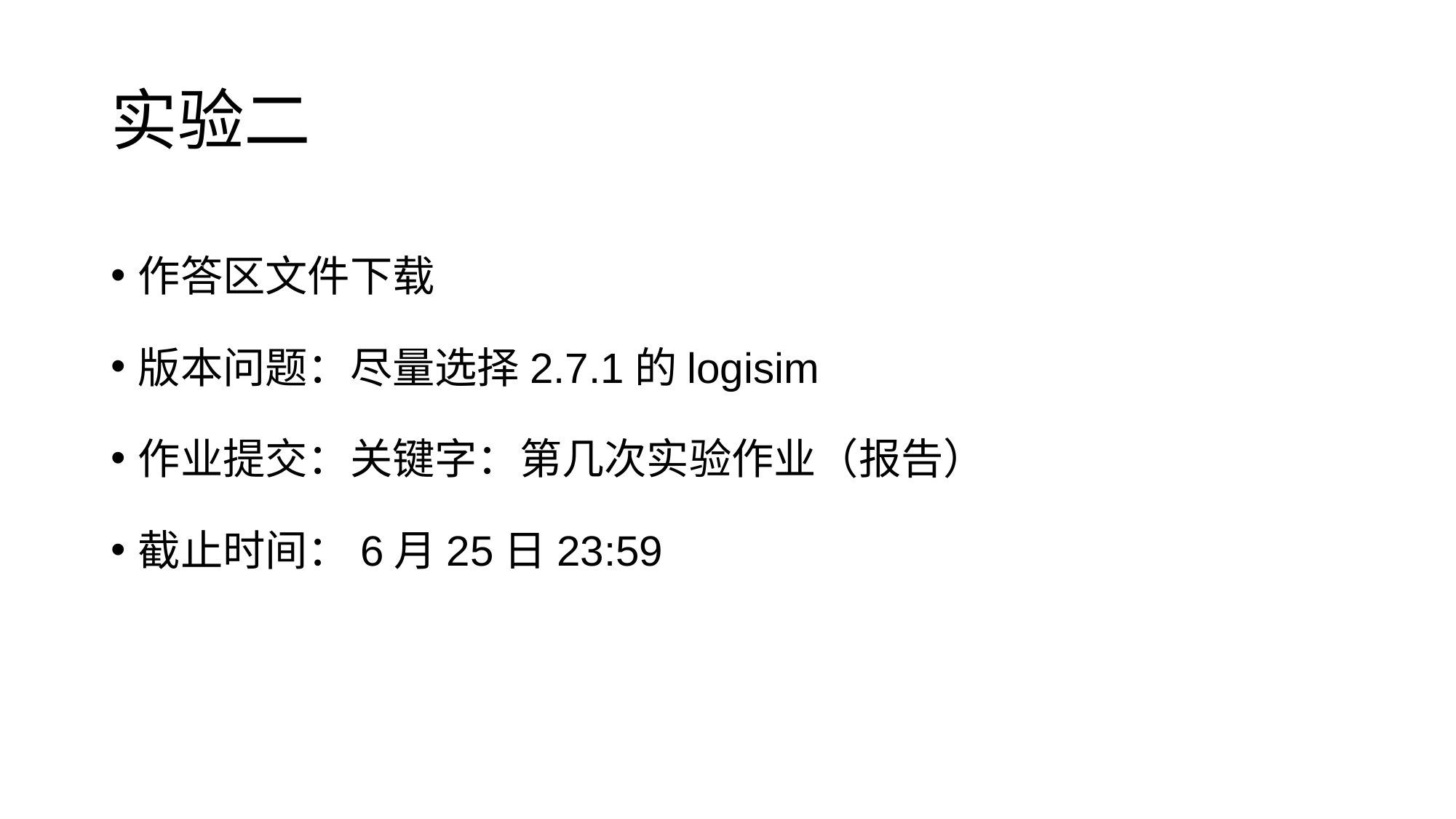

# 实验二
作答区文件下载
版本问题：尽量选择2.7.1的logisim
作业提交：关键字：第几次实验作业（报告）
截止时间：6月25日23:59